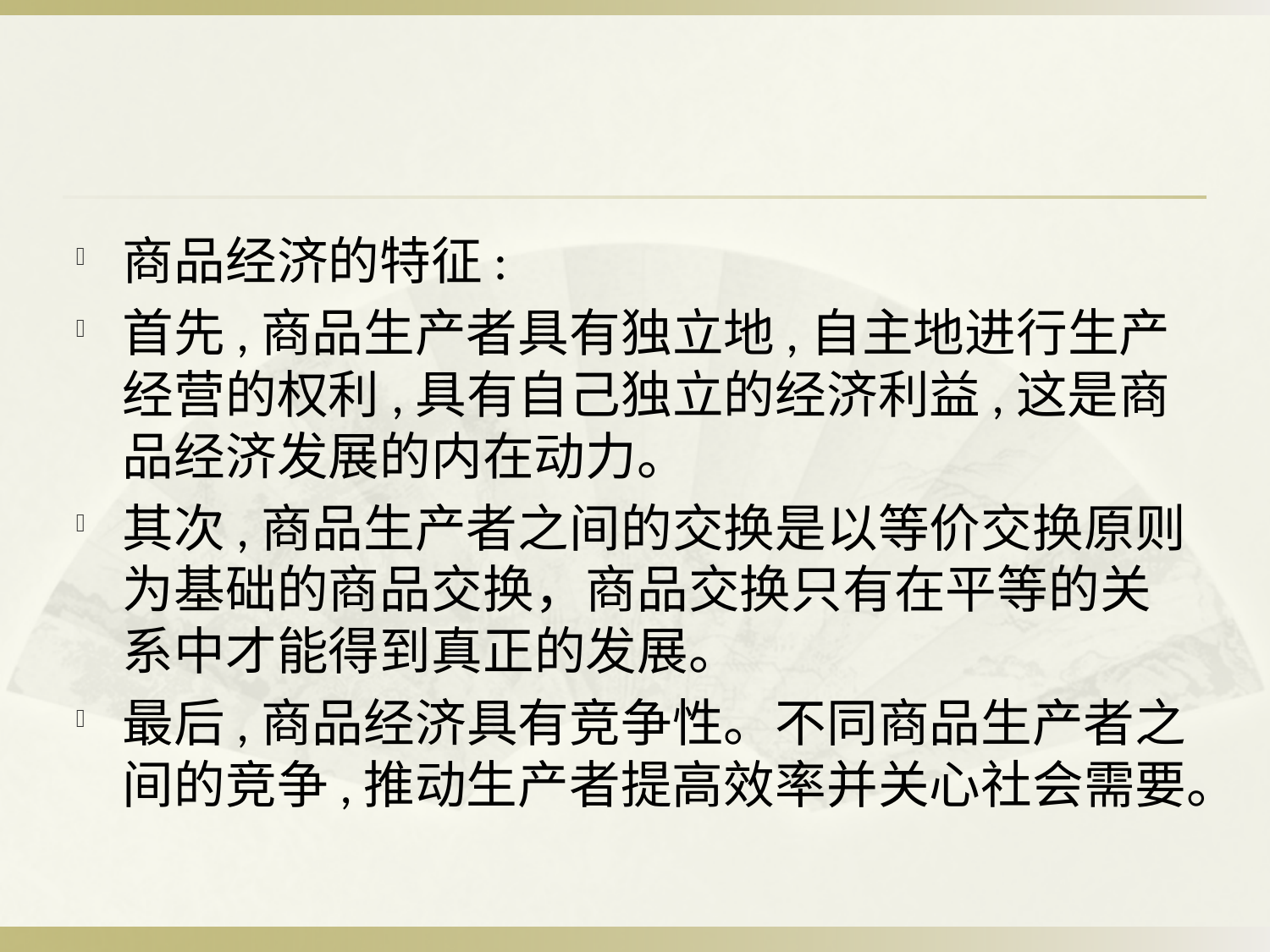

#
商品经济的特征:
首先,商品生产者具有独立地,自主地进行生产经营的权利,具有自己独立的经济利益,这是商品经济发展的内在动力。
其次,商品生产者之间的交换是以等价交换原则为基础的商品交换，商品交换只有在平等的关系中才能得到真正的发展。
最后,商品经济具有竞争性。不同商品生产者之间的竞争,推动生产者提高效率并关心社会需要。